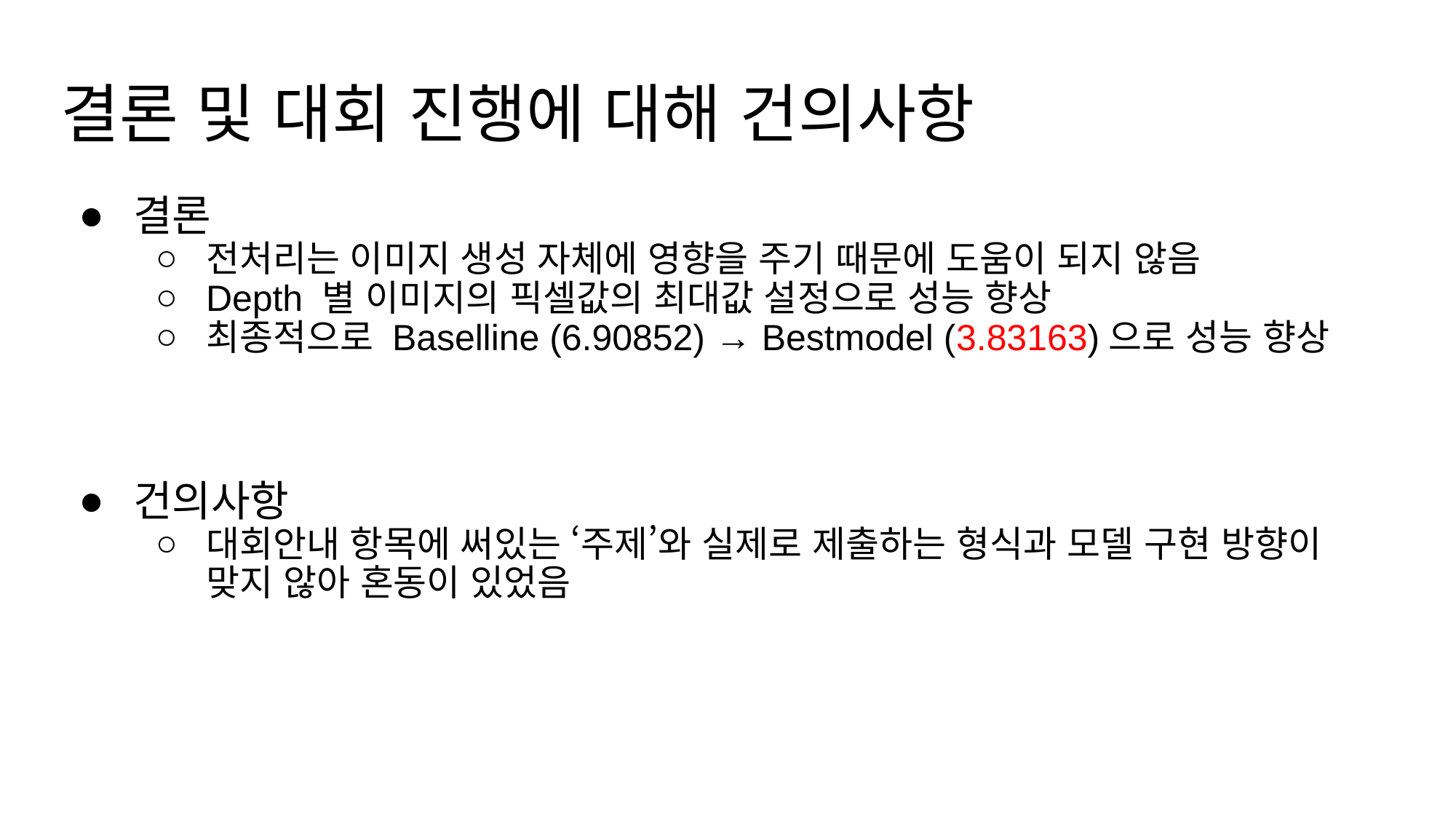

# 결론 및 대회 진행에 대해 건의사항
결론
전처리는 이미지 생성 자체에 영향을 주기 때문에 도움이 되지 않음
Depth 별 이미지의 픽셀값의 최대값 설정으로 성능 향상
최종적으로 Baselline (6.90852) → Bestmodel (3.83163)으로 성능 향상

건의사항
대회안내 항목에 써있는 ‘주제’와 실제로 제출하는 형식과 모델 구현 방향이 맞지 않아 혼동이 있었음